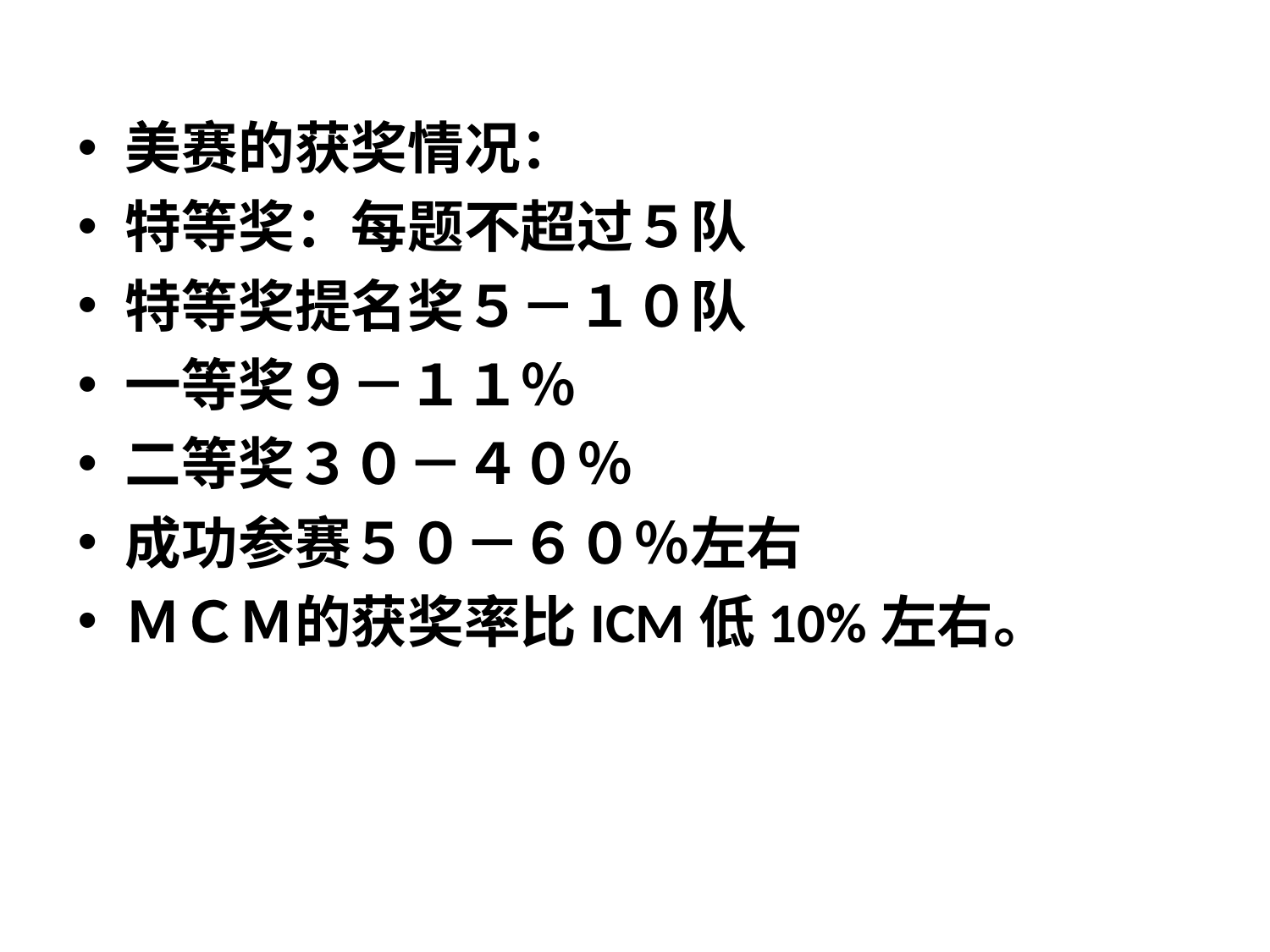

美赛的获奖情况：
特等奖：每题不超过５队
特等奖提名奖５－１０队
一等奖９－１１％
二等奖３０－４０％
成功参赛５０－６０％左右
ＭＣＭ的获奖率比ICM低10%左右。